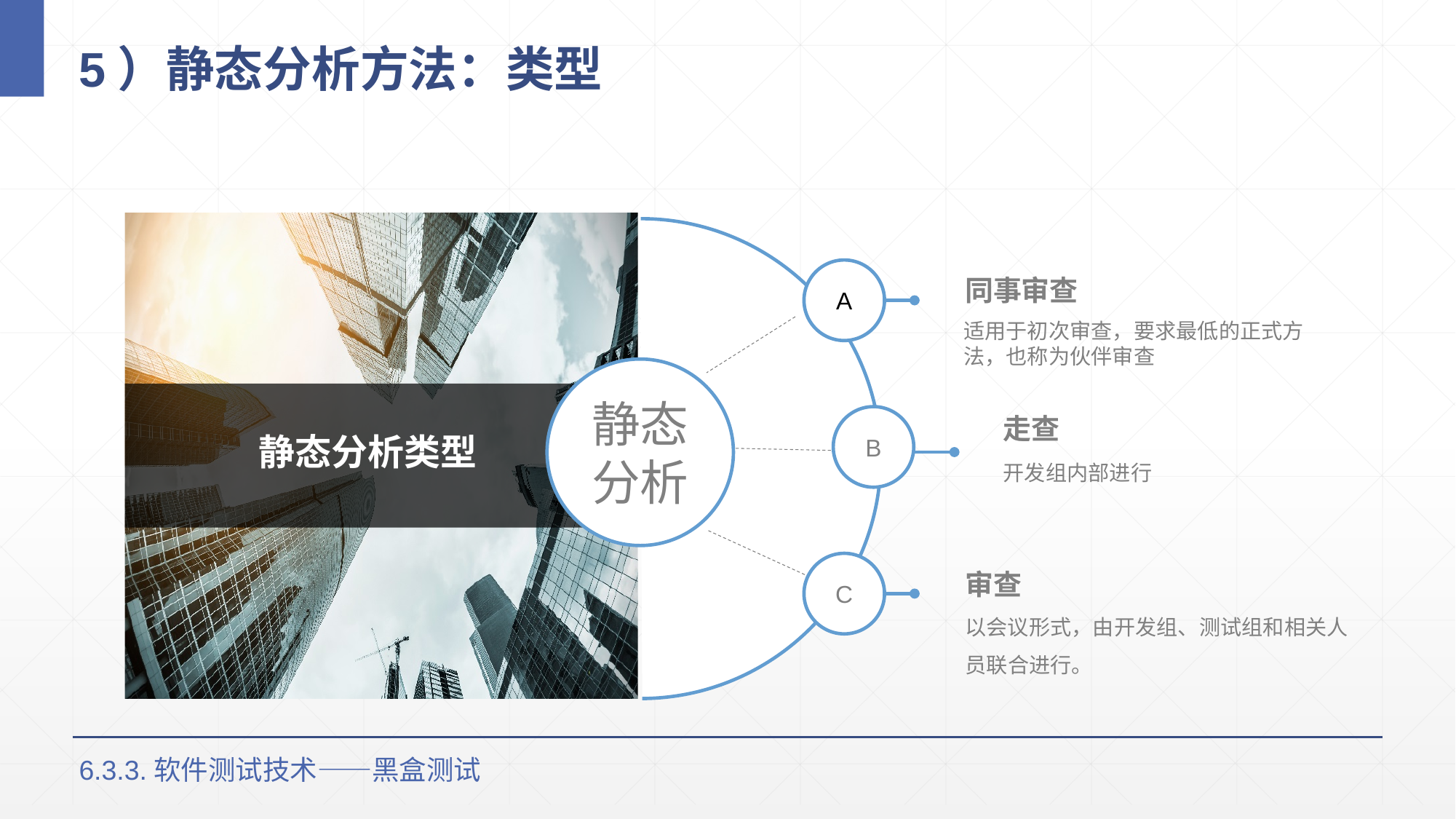

# 5）静态分析方法：类型

A
同事审查
适用于初次审查，要求最低的正式方法，也称为伙伴审查
静态
分析

静态分析类型
走查
B
开发组内部进行
C
审查
以会议形式，由开发组、测试组和相关人员联合进行。
6.3.3.软件测试技术——黑盒测试